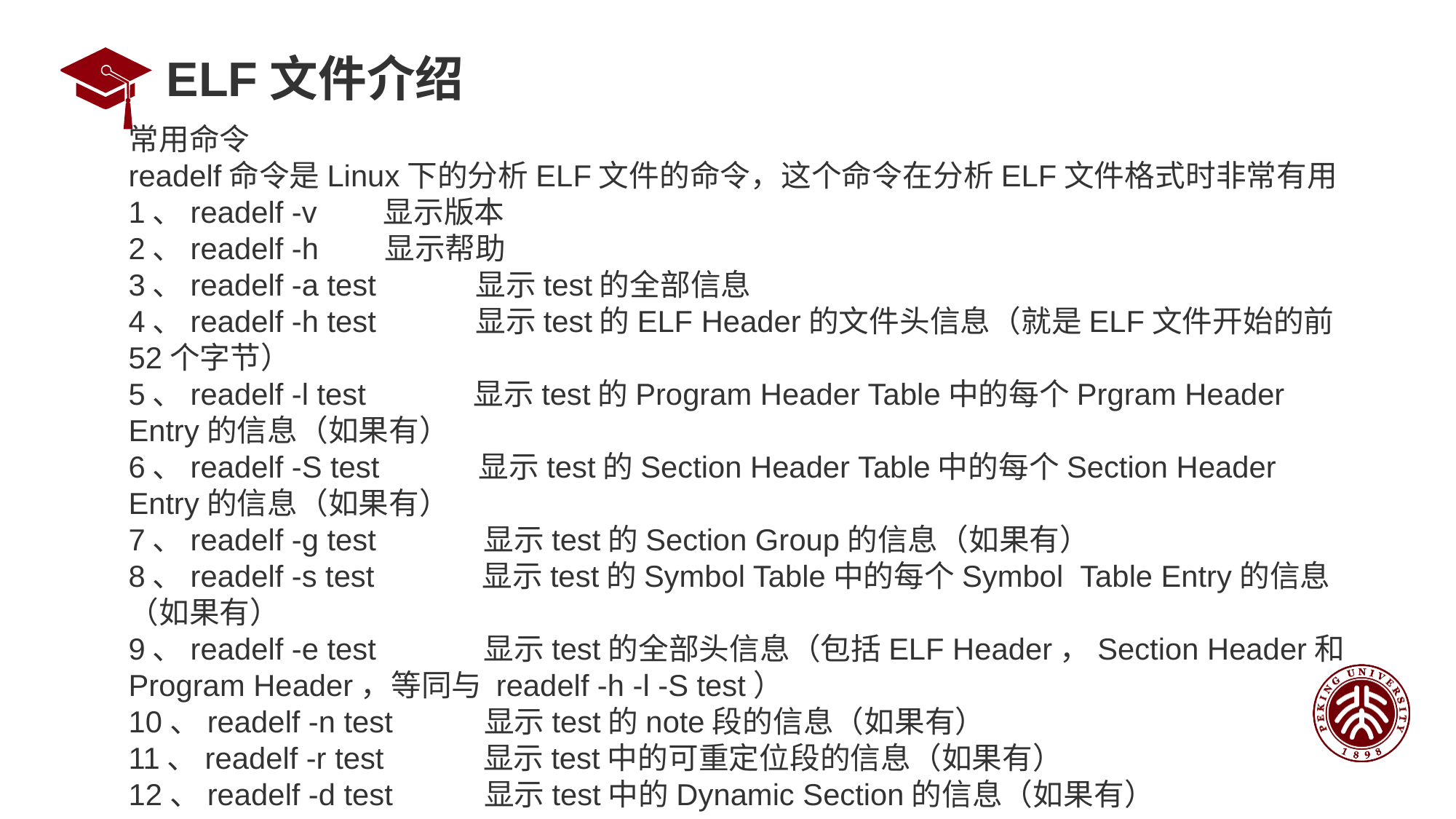

# ELF文件介绍
常用命令
readelf命令是Linux下的分析ELF文件的命令，这个命令在分析ELF文件格式时非常有用1、readelf -v       显示版本
2、readelf -h       显示帮助
3、readelf -a test           显示test的全部信息
4、readelf -h test           显示test的ELF Header的文件头信息（就是ELF文件开始的前52个字节）
5、readelf -l test            显示test的Program Header Table中的每个Prgram Header Entry的信息（如果有）
6、readelf -S test           显示test的Section Header Table中的每个Section Header Entry的信息（如果有）
7、readelf -g test            显示test的Section Group的信息（如果有）
8、readelf -s test            显示test的Symbol Table中的每个Symbol  Table Entry的信息（如果有）
9、readelf -e test            显示test的全部头信息（包括ELF Header，Section Header和Program Header，等同与 readelf -h -l -S test）
10、readelf -n test          显示test的note段的信息（如果有）
11、readelf -r test           显示test中的可重定位段的信息（如果有）
12、readelf -d test          显示test中的Dynamic Section的信息（如果有）
15